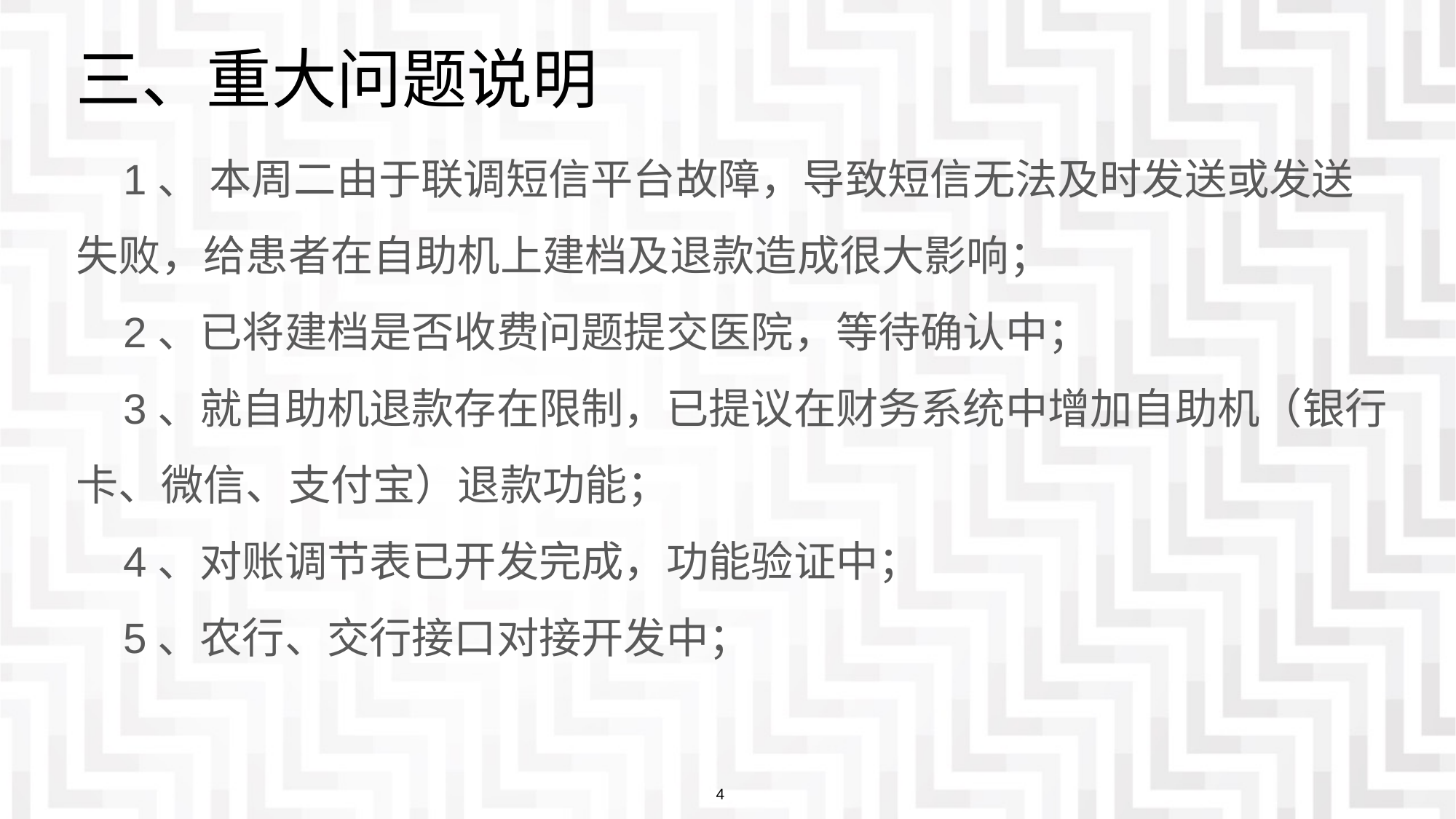

三、重大问题说明
    1、 本周二由于联调短信平台故障，导致短信无法及时发送或发送失败，给患者在自助机上建档及退款造成很大影响；
    2、已将建档是否收费问题提交医院，等待确认中；
    3、就自助机退款存在限制，已提议在财务系统中增加自助机（银行卡、微信、支付宝）退款功能；
    4、对账调节表已开发完成，功能验证中；
    5、农行、交行接口对接开发中；